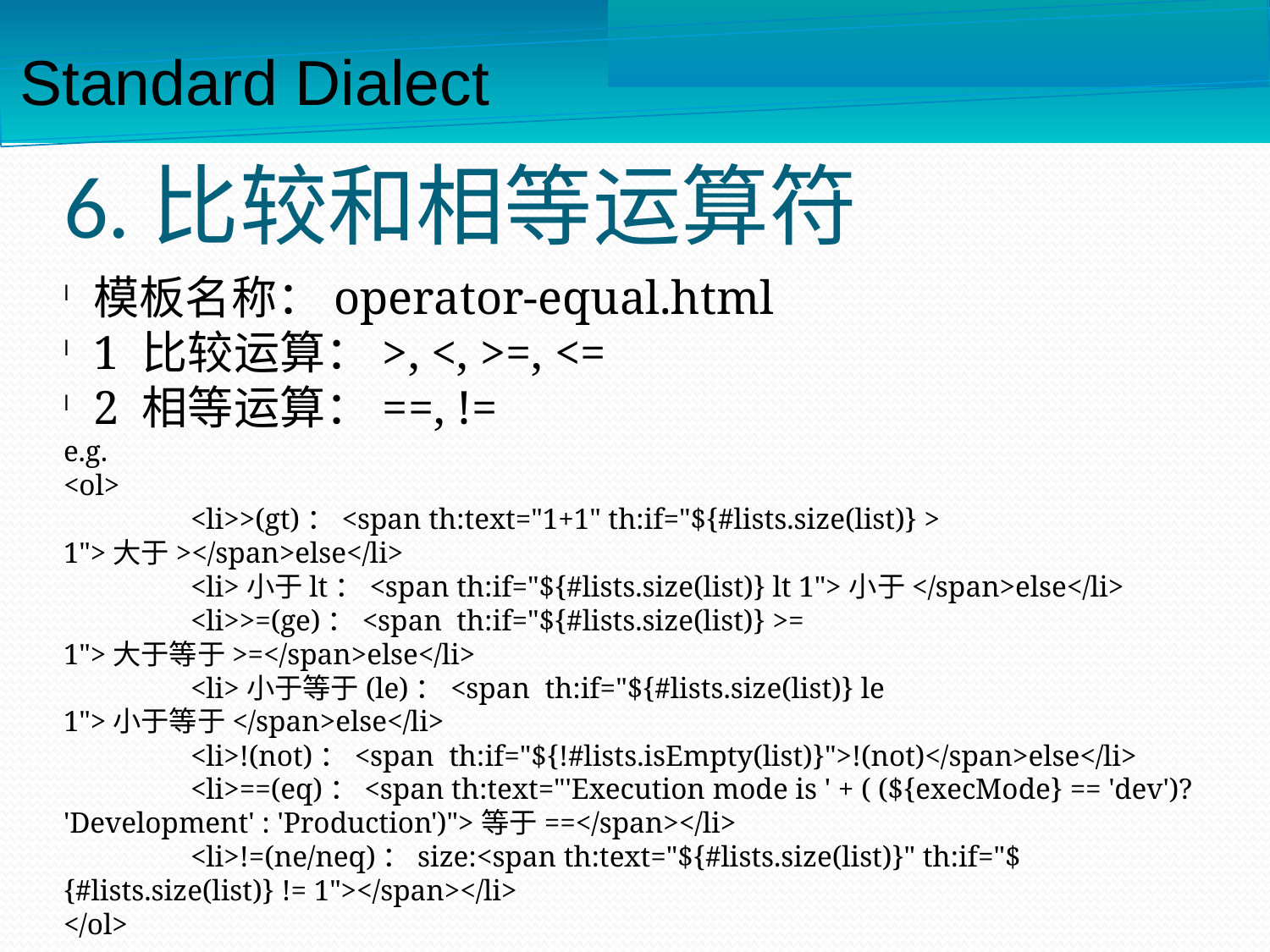

Standard Dialect
6.比较和相等运算符
模板名称：operator-equal.html
1 比较运算：>, <, >=, <=
2 相等运算：==, !=
e.g.
<ol>
	<li>>(gt)：<span th:text="1+1" th:if="${#lists.size(list)} > 1">大于></span>else</li>
	<li>小于lt：<span th:if="${#lists.size(list)} lt 1">小于</span>else</li>
	<li>>=(ge)：<span  th:if="${#lists.size(list)} >= 1">大于等于>=</span>else</li>
	<li>小于等于(le)：<span  th:if="${#lists.size(list)} le 1">小于等于</span>else</li>
	<li>!(not)：<span  th:if="${!#lists.isEmpty(list)}">!(not)</span>else</li>
	<li>==(eq)：<span th:text="'Execution mode is ' + ( (${execMode} == 'dev')? 'Development' : 'Production')">等于==</span></li>
	<li>!=(ne/neq)：size:<span th:text="${#lists.size(list)}" th:if="${#lists.size(list)} != 1"></span></li>
</ol>